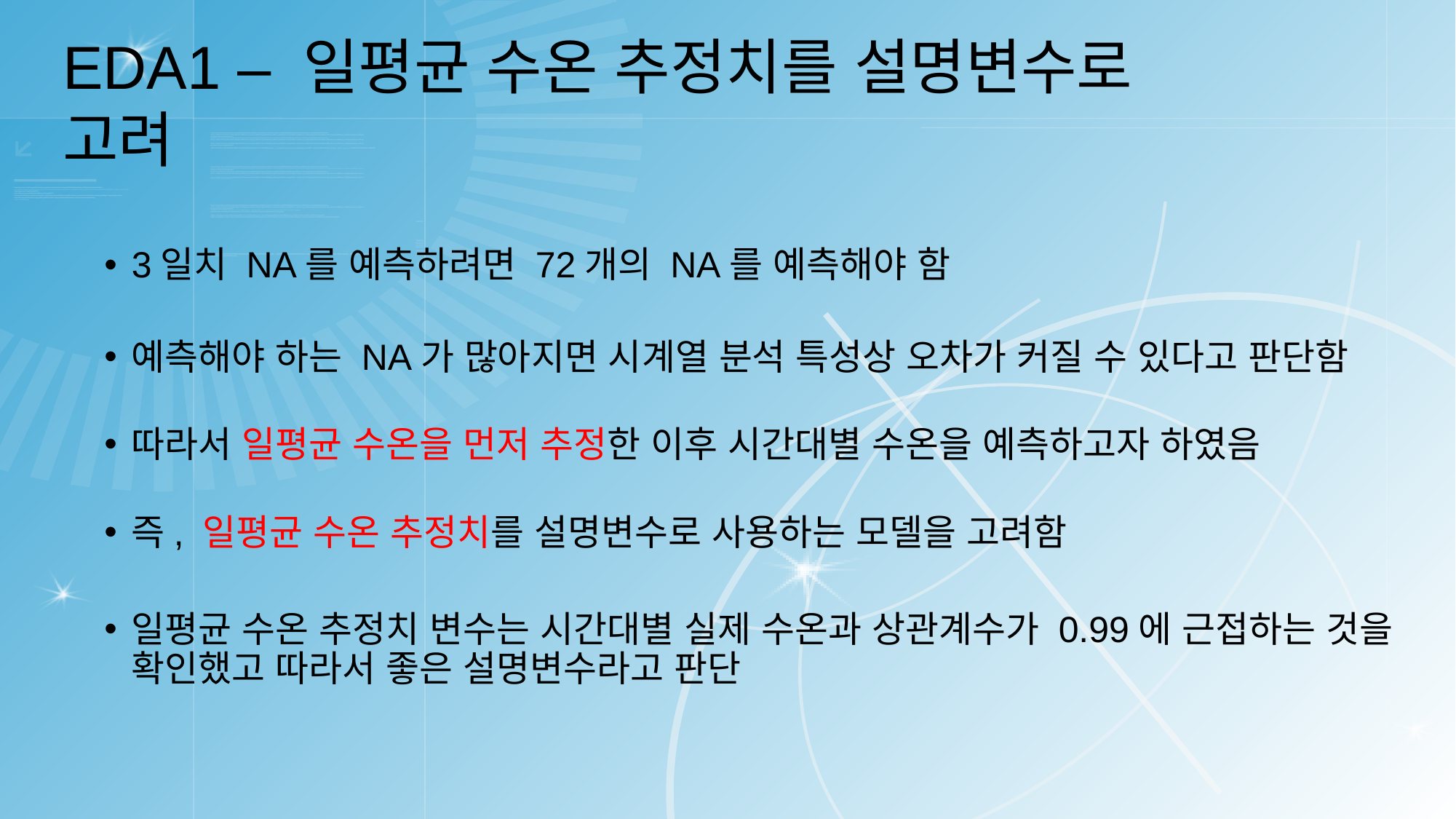

EDA1 – 일평균 수온 추정치를 설명변수로 고려
3일치 NA를 예측하려면 72개의 NA를 예측해야 함
예측해야 하는 NA가 많아지면 시계열 분석 특성상 오차가 커질 수 있다고 판단함
따라서 일평균 수온을 먼저 추정한 이후 시간대별 수온을 예측하고자 하였음
즉, 일평균 수온 추정치를 설명변수로 사용하는 모델을 고려함

일평균 수온 추정치 변수는 시간대별 실제 수온과 상관계수가 0.99에 근접하는 것을 확인했고 따라서 좋은 설명변수라고 판단